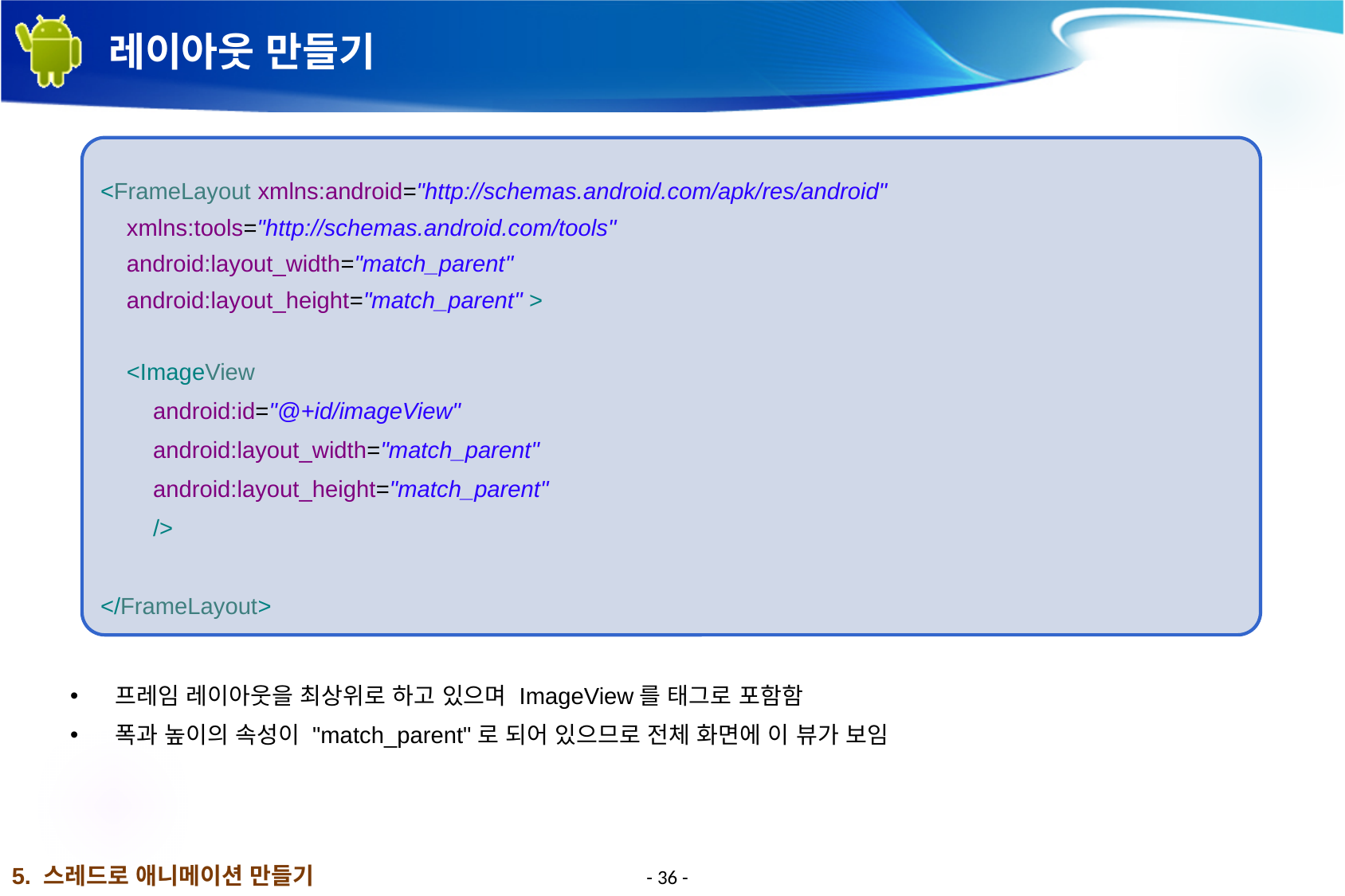

# 레이아웃 만들기

<FrameLayout xmlns:android="http://schemas.android.com/apk/res/android"
    xmlns:tools="http://schemas.android.com/tools"
    android:layout_width="match_parent"
    android:layout_height="match_parent" >

    <ImageView
        android:id="@+id/imageView"
        android:layout_width="match_parent"
        android:layout_height="match_parent"
        />

</FrameLayout>

프레임 레이아웃을 최상위로 하고 있으며 ImageView를 태그로 포함함
폭과 높이의 속성이 "match_parent"로 되어 있으므로 전체 화면에 이 뷰가 보임
5. 스레드로 애니메이션 만들기